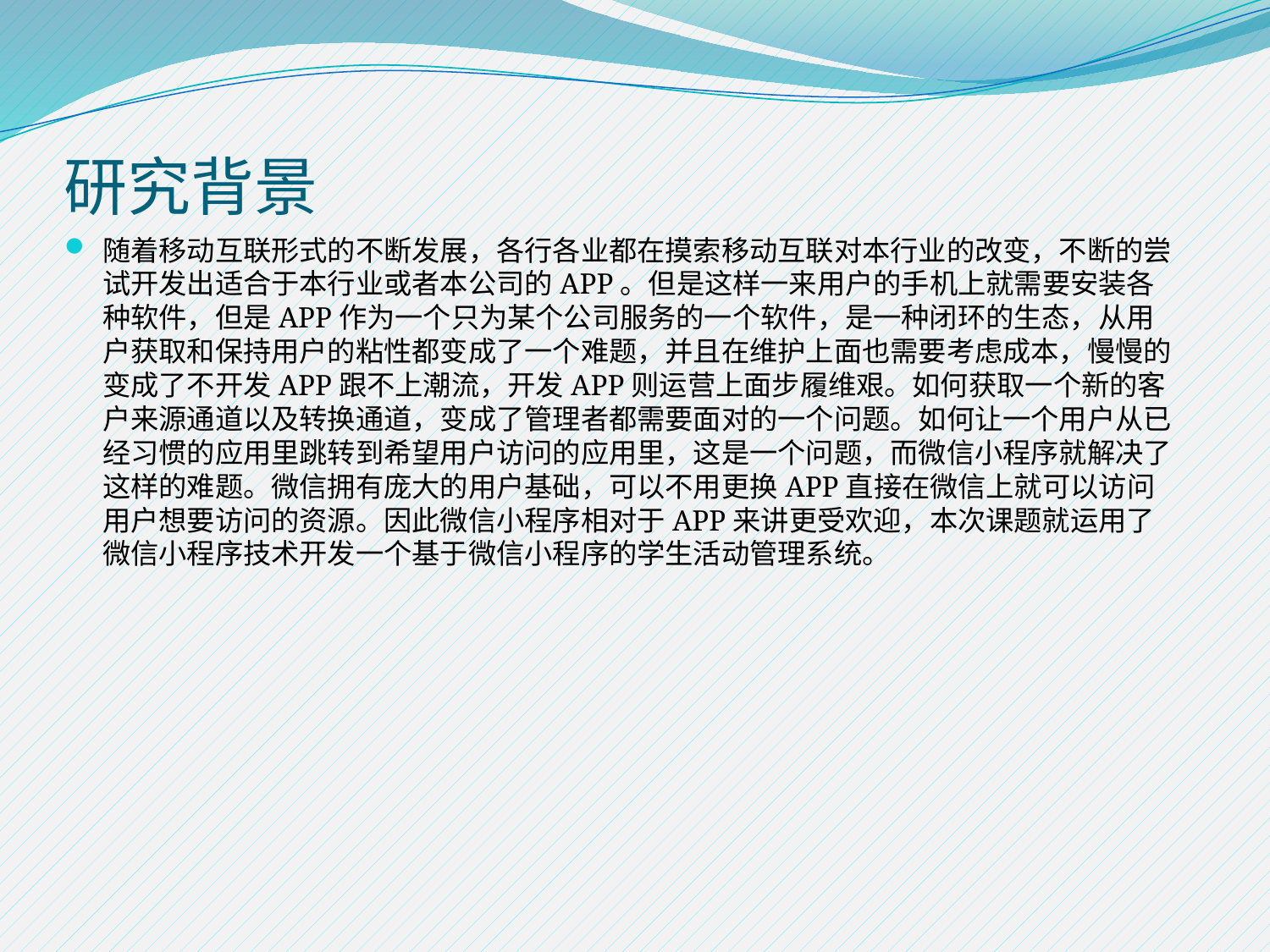

# 研究背景
随着移动互联形式的不断发展，各行各业都在摸索移动互联对本行业的改变，不断的尝试开发出适合于本行业或者本公司的APP。但是这样一来用户的手机上就需要安装各种软件，但是APP作为一个只为某个公司服务的一个软件，是一种闭环的生态，从用户获取和保持用户的粘性都变成了一个难题，并且在维护上面也需要考虑成本，慢慢的变成了不开发APP跟不上潮流，开发APP则运营上面步履维艰。如何获取一个新的客户来源通道以及转换通道，变成了管理者都需要面对的一个问题。如何让一个用户从已经习惯的应用里跳转到希望用户访问的应用里，这是一个问题，而微信小程序就解决了这样的难题。微信拥有庞大的用户基础，可以不用更换APP直接在微信上就可以访问用户想要访问的资源。因此微信小程序相对于APP来讲更受欢迎，本次课题就运用了微信小程序技术开发一个基于微信小程序的学生活动管理系统。